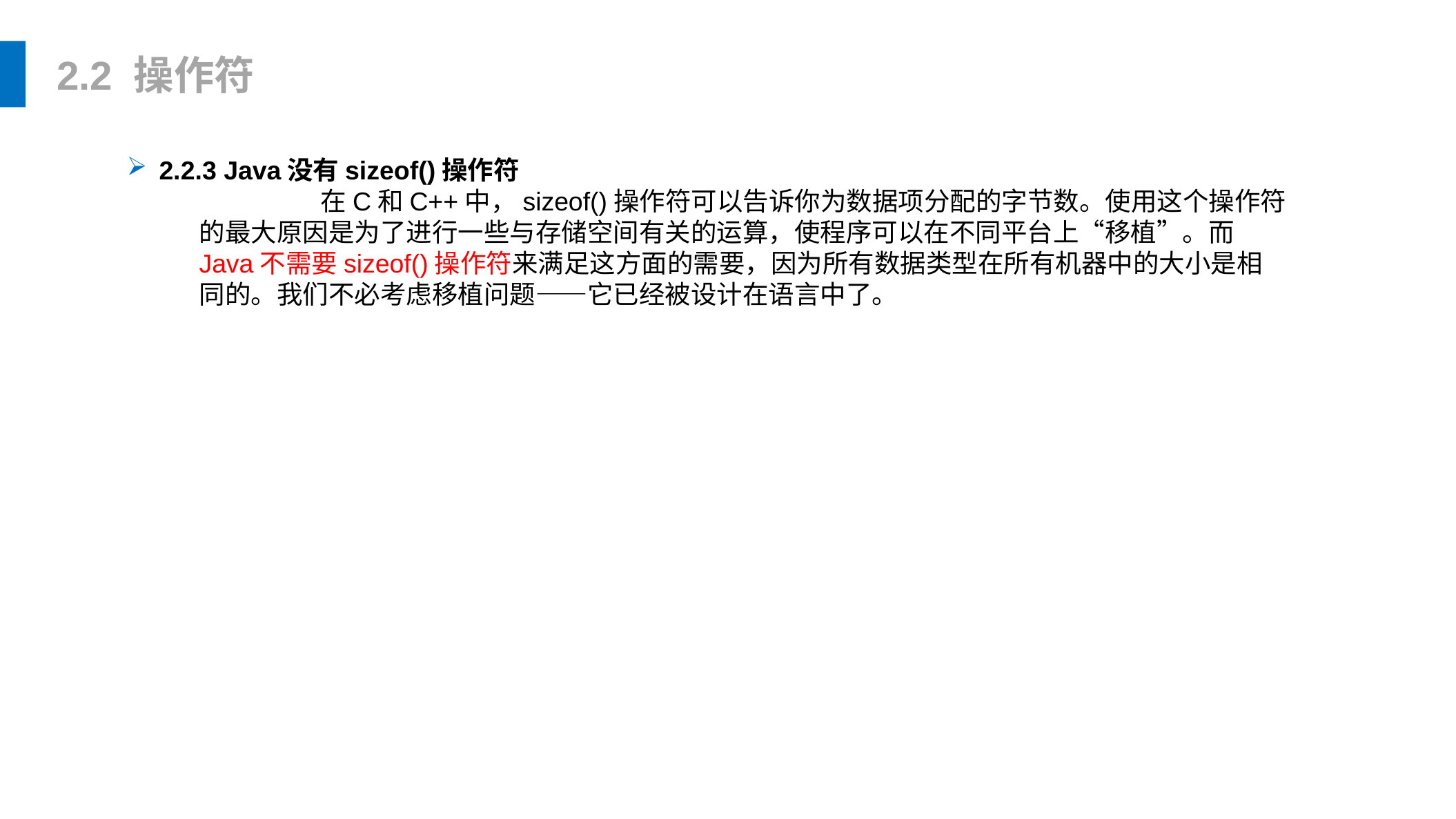

2.2 操作符
2.2.3 Java没有sizeof()操作符
	  在C和C++中，sizeof()操作符可以告诉你为数据项分配的字节数。使用这个操作符的最大原因是为了进行一些与存储空间有关的运算，使程序可以在不同平台上“移植”。而Java不需要sizeof()操作符来满足这方面的需要，因为所有数据类型在所有机器中的大小是相同的。我们不必考虑移植问题——它已经被设计在语言中了。